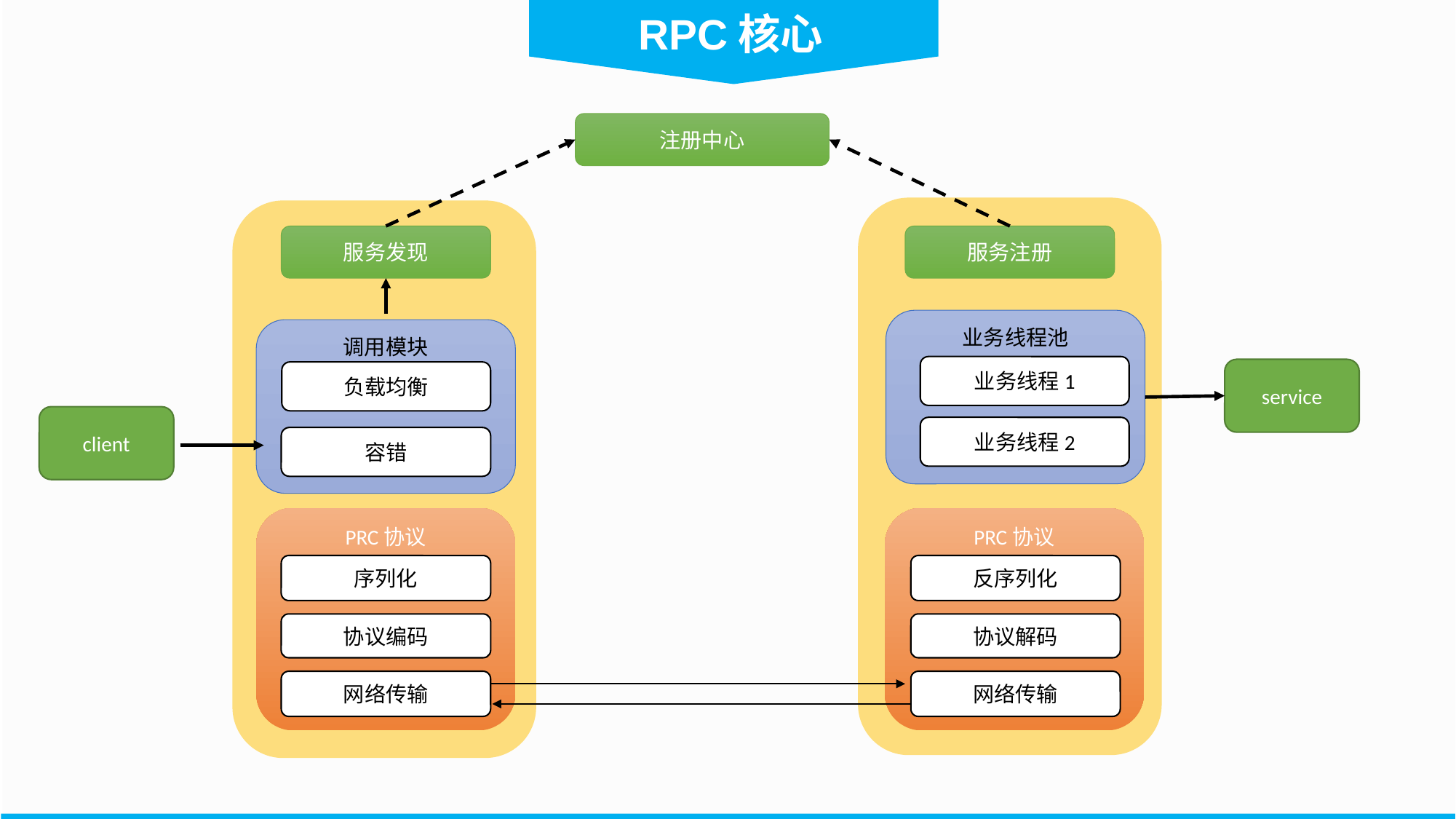

RPC核心
注册中心

服务发现
服务注册
业务线程池
调用模块
业务线程1
service
负载均衡
client
业务线程2
容错
PRC协议
PRC协议
序列化
反序列化
协议编码
协议解码
网络传输
网络传输